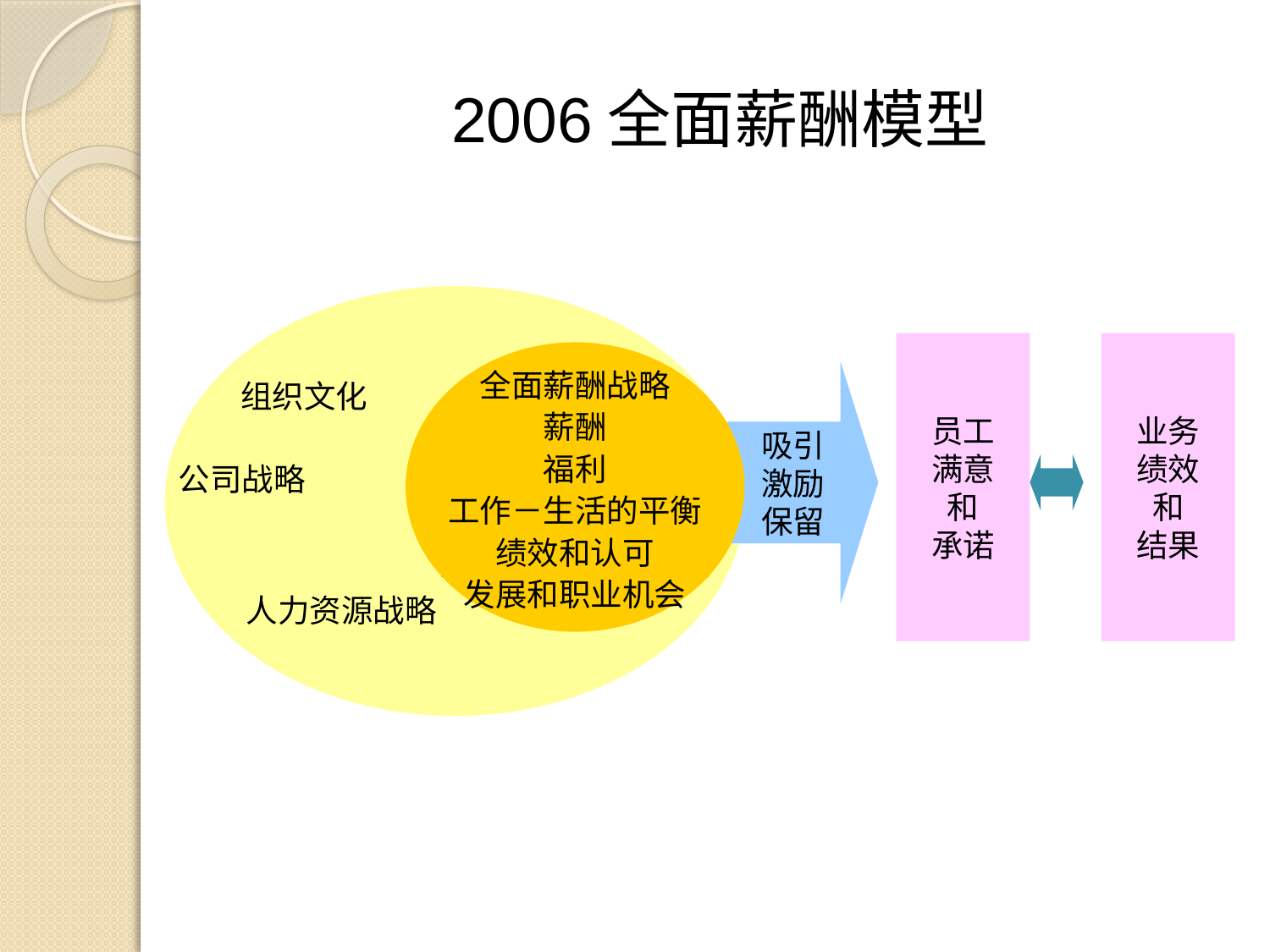

# 2006全面薪酬模型

员工
满意
和
承诺
业务
绩效
和
结果
全面薪酬战略
薪酬
福利
工作－生活的平衡
绩效和认可
发展和职业机会
吸引
激励
保留
组织文化

公司战略

人力资源战略
27